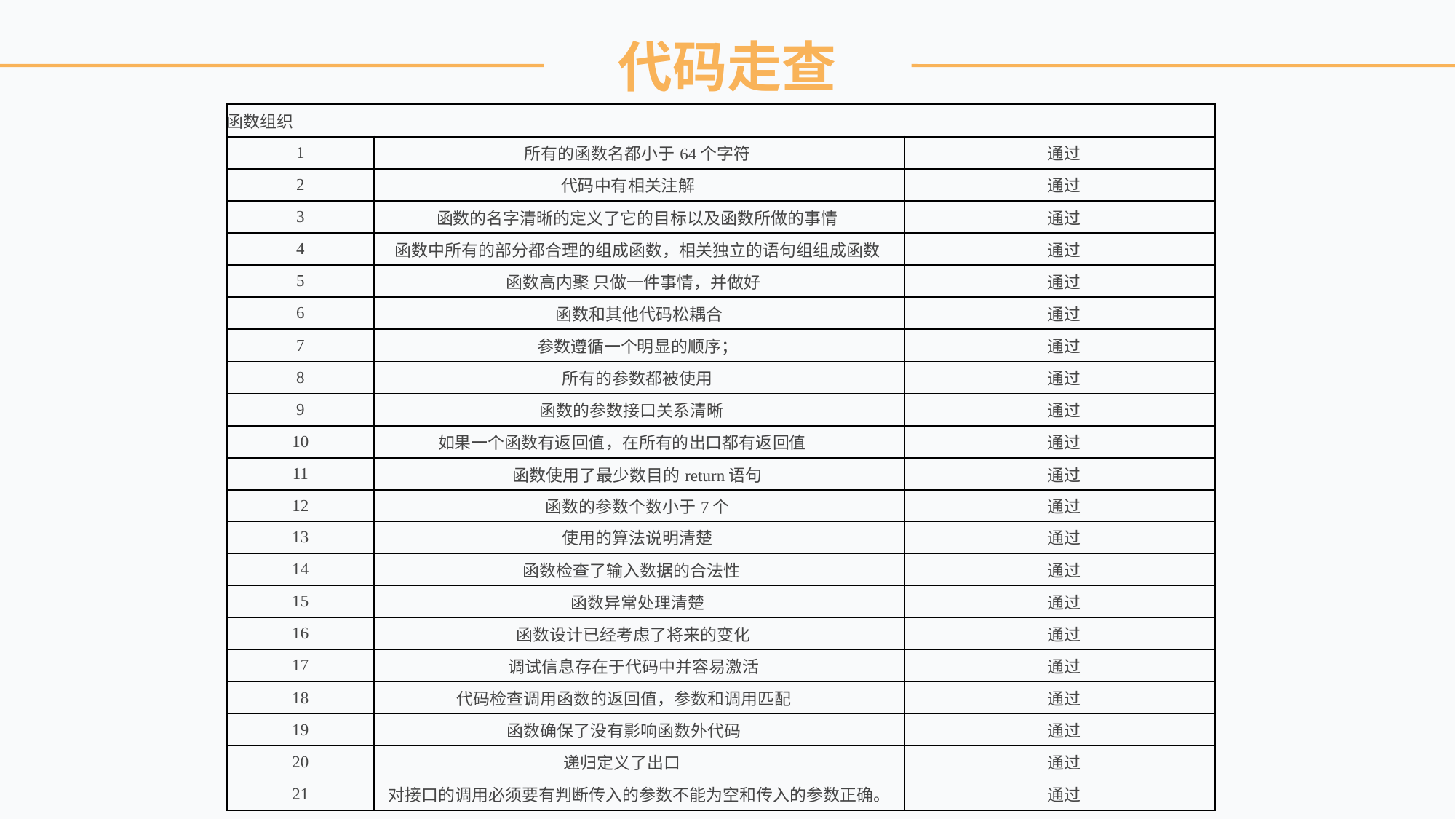

代码走查

| 函数组织 |  |  |
| --- | --- | --- |
| 1 | 所有的函数名都小于64个字符 | 通过 |
| 2 | 代码中有相关注解 | 通过 |
| 3 | 函数的名字清晰的定义了它的目标以及函数所做的事情 | 通过 |
| 4 | 函数中所有的部分都合理的组成函数，相关独立的语句组组成函数 | 通过 |
| 5 | 函数高内聚 只做一件事情，并做好 | 通过 |
| 6 | 函数和其他代码松耦合 | 通过 |
| 7 | 参数遵循一个明显的顺序； | 通过 |
| 8 | 所有的参数都被使用 | 通过 |
| 9 | 函数的参数接口关系清晰 | 通过 |
| 10 | 如果一个函数有返回值，在所有的出口都有返回值 | 通过 |
| 11 | 函数使用了最少数目的return语句 | 通过 |
| 12 | 函数的参数个数小于7个 | 通过 |
| 13 | 使用的算法说明清楚 | 通过 |
| 14 | 函数检查了输入数据的合法性 | 通过 |
| 15 | 函数异常处理清楚 | 通过 |
| 16 | 函数设计已经考虑了将来的变化 | 通过 |
| 17 | 调试信息存在于代码中并容易激活 | 通过 |
| 18 | 代码检查调用函数的返回值，参数和调用匹配 | 通过 |
| 19 | 函数确保了没有影响函数外代码 | 通过 |
| 20 | 递归定义了出口 | 通过 |
| 21 | 对接口的调用必须要有判断传入的参数不能为空和传入的参数正确。 | 通过 |